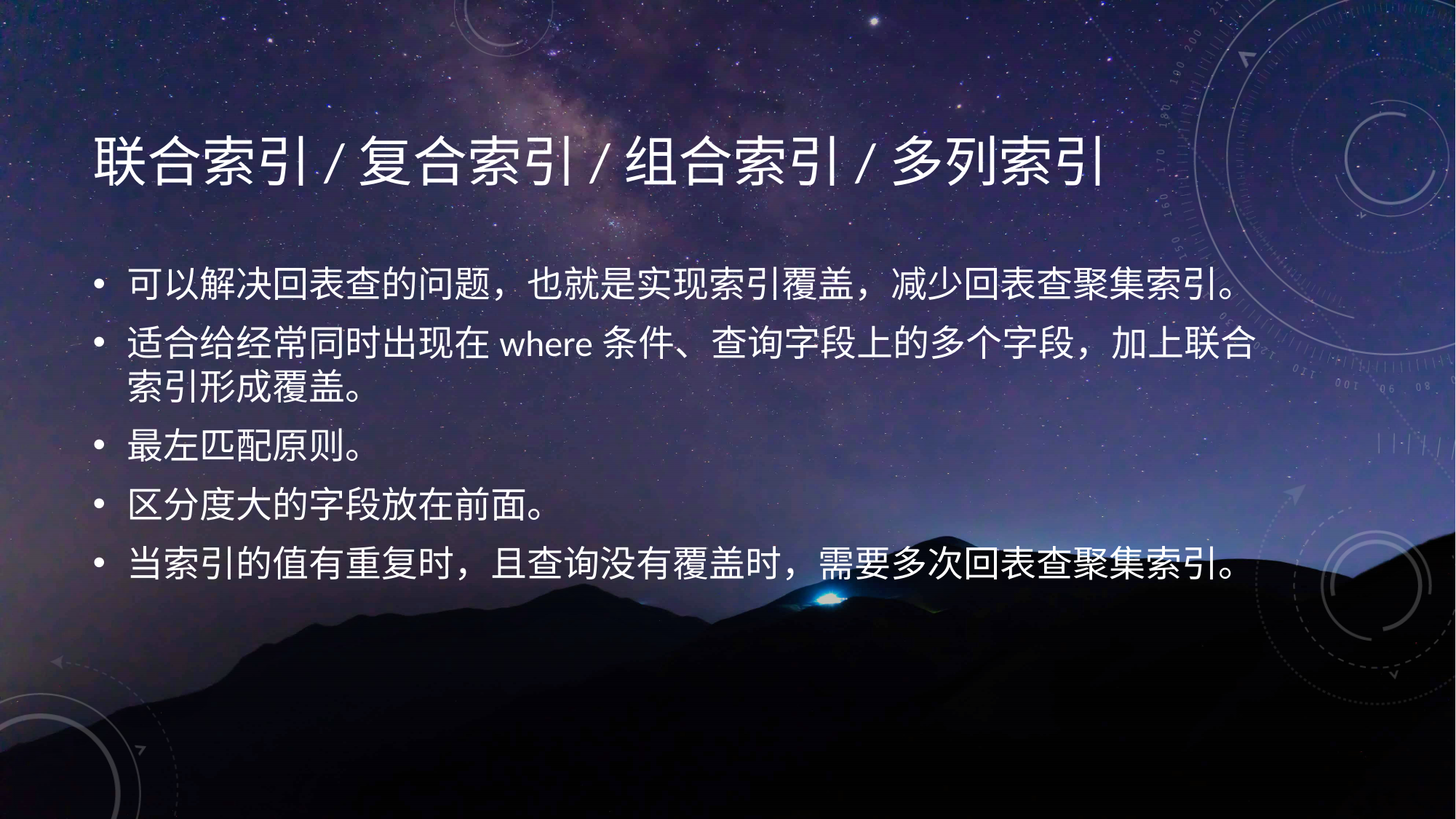

# 联合索引/复合索引/组合索引/多列索引
可以解决回表查的问题，也就是实现索引覆盖，减少回表查聚集索引。
适合给经常同时出现在where条件、查询字段上的多个字段，加上联合索引形成覆盖。
最左匹配原则。
区分度大的字段放在前面。
当索引的值有重复时，且查询没有覆盖时，需要多次回表查聚集索引。